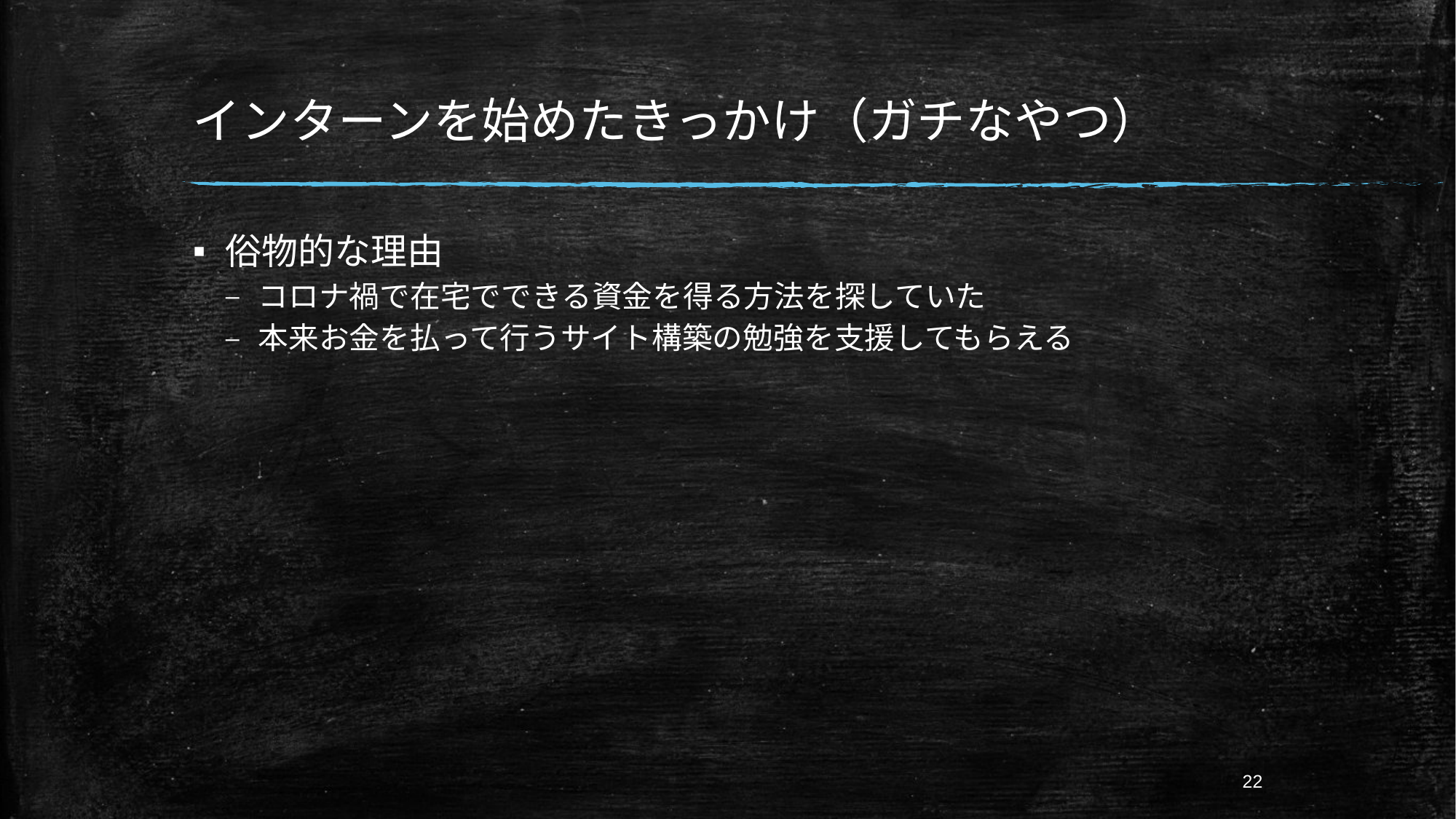

# インターンを始めたきっかけ（ガチなやつ）
俗物的な理由
コロナ禍で在宅でできる資金を得る方法を探していた
本来お金を払って行うサイト構築の勉強を支援してもらえる

22